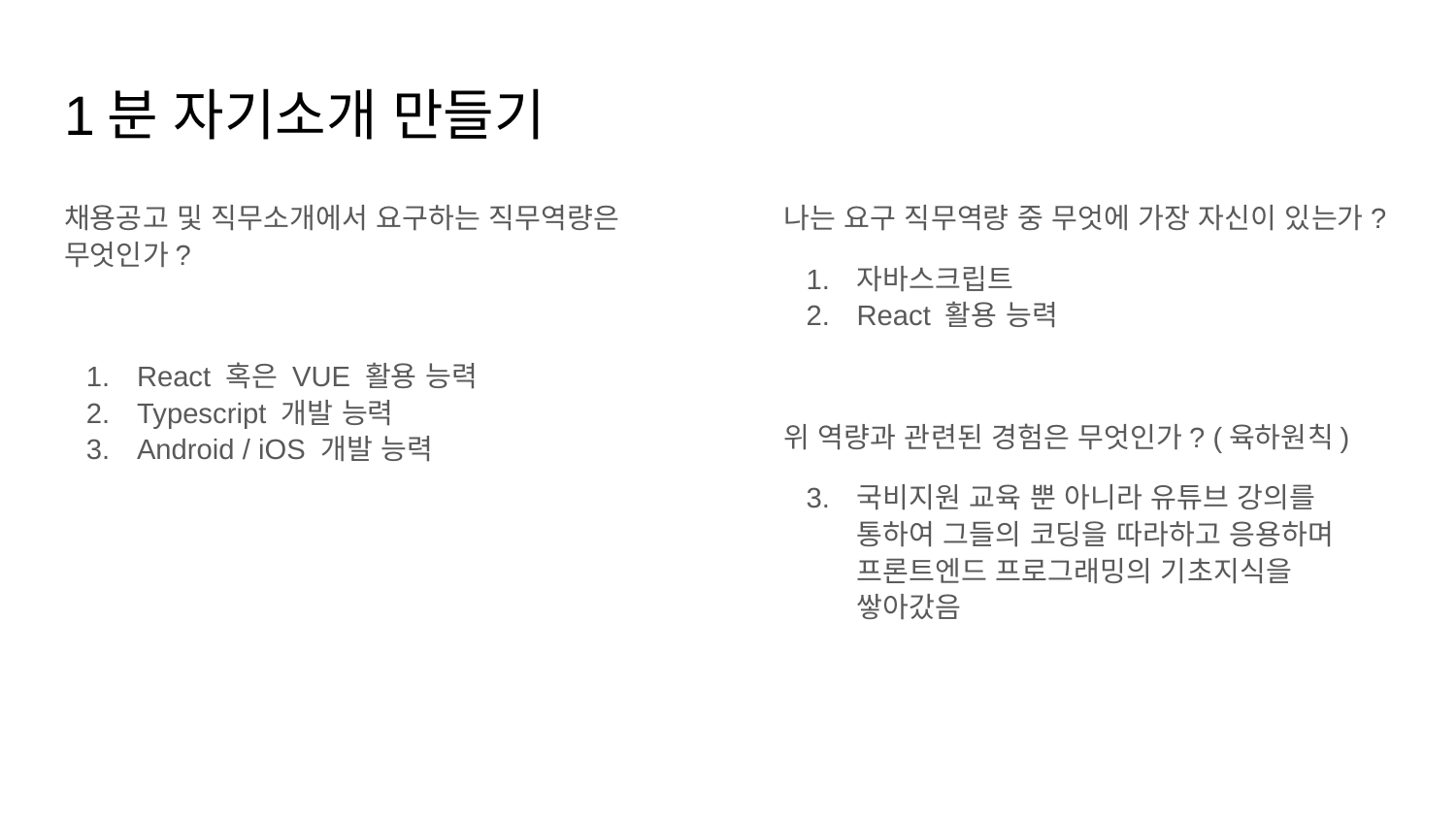

# 1분 자기소개 만들기
채용공고 및 직무소개에서 요구하는 직무역량은 무엇인가?

React 혹은 VUE 활용 능력
Typescript 개발 능력
Android / iOS 개발 능력

나는 요구 직무역량 중 무엇에 가장 자신이 있는가?
자바스크립트
React 활용 능력

위 역량과 관련된 경험은 무엇인가? (육하원칙)
국비지원 교육 뿐 아니라 유튜브 강의를 통하여 그들의 코딩을 따라하고 응용하며 프론트엔드 프로그래밍의 기초지식을 쌓아갔음